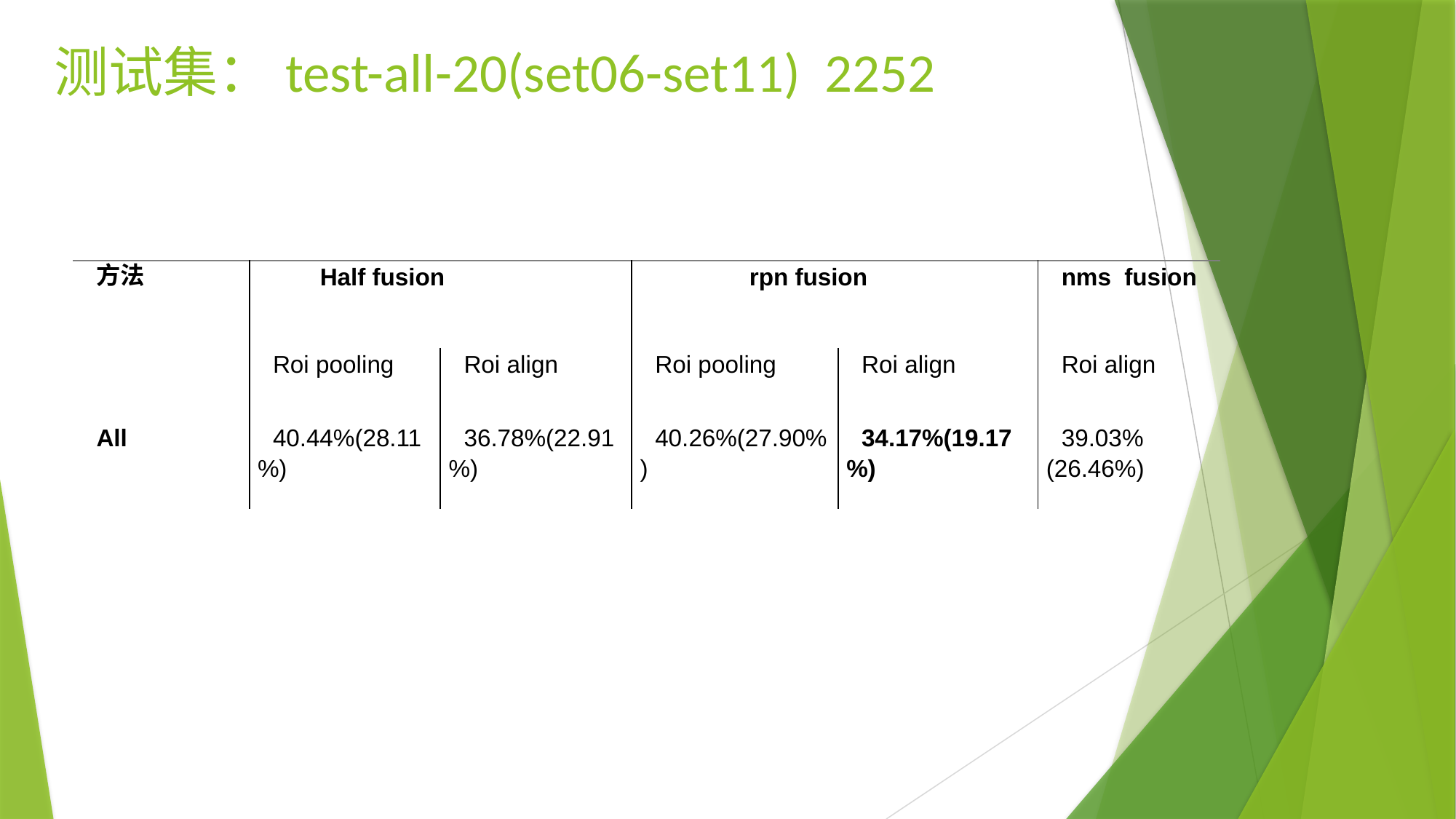

# 测试集：test-all-20(set06-set11)  2252
| 方法 | Half fusion |  | rpn fusion |  | nms fusion |
| --- | --- | --- | --- | --- | --- |
|  | Roi pooling | Roi align | Roi pooling | Roi align | Roi align |
| All | 40.44%(28.11%) | 36.78%(22.91%) | 40.26%(27.90%) | 34.17%(19.17%) | 39.03% (26.46%) |